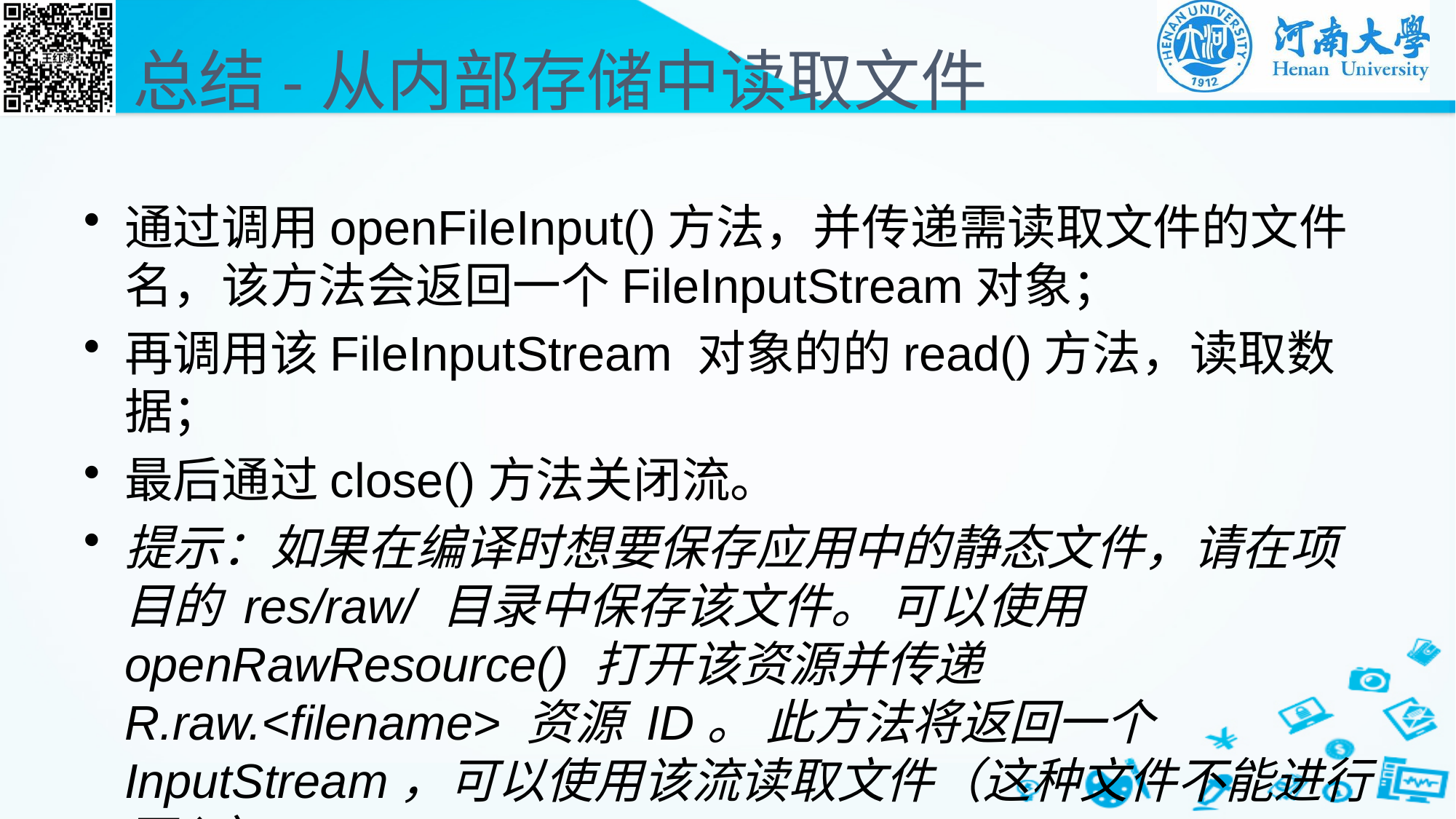

# 总结-从内部存储中读取文件
通过调用openFileInput()方法，并传递需读取文件的文件名，该方法会返回一个FileInputStream对象；
再调用该FileInputStream 对象的的read()方法，读取数据；
最后通过close()方法关闭流。
提示：如果在编译时想要保存应用中的静态文件，请在项目的 res/raw/ 目录中保存该文件。 可以使用 openRawResource() 打开该资源并传递 R.raw.<filename> 资源 ID。 此方法将返回一个 InputStream，可以使用该流读取文件（这种文件不能进行写入）。